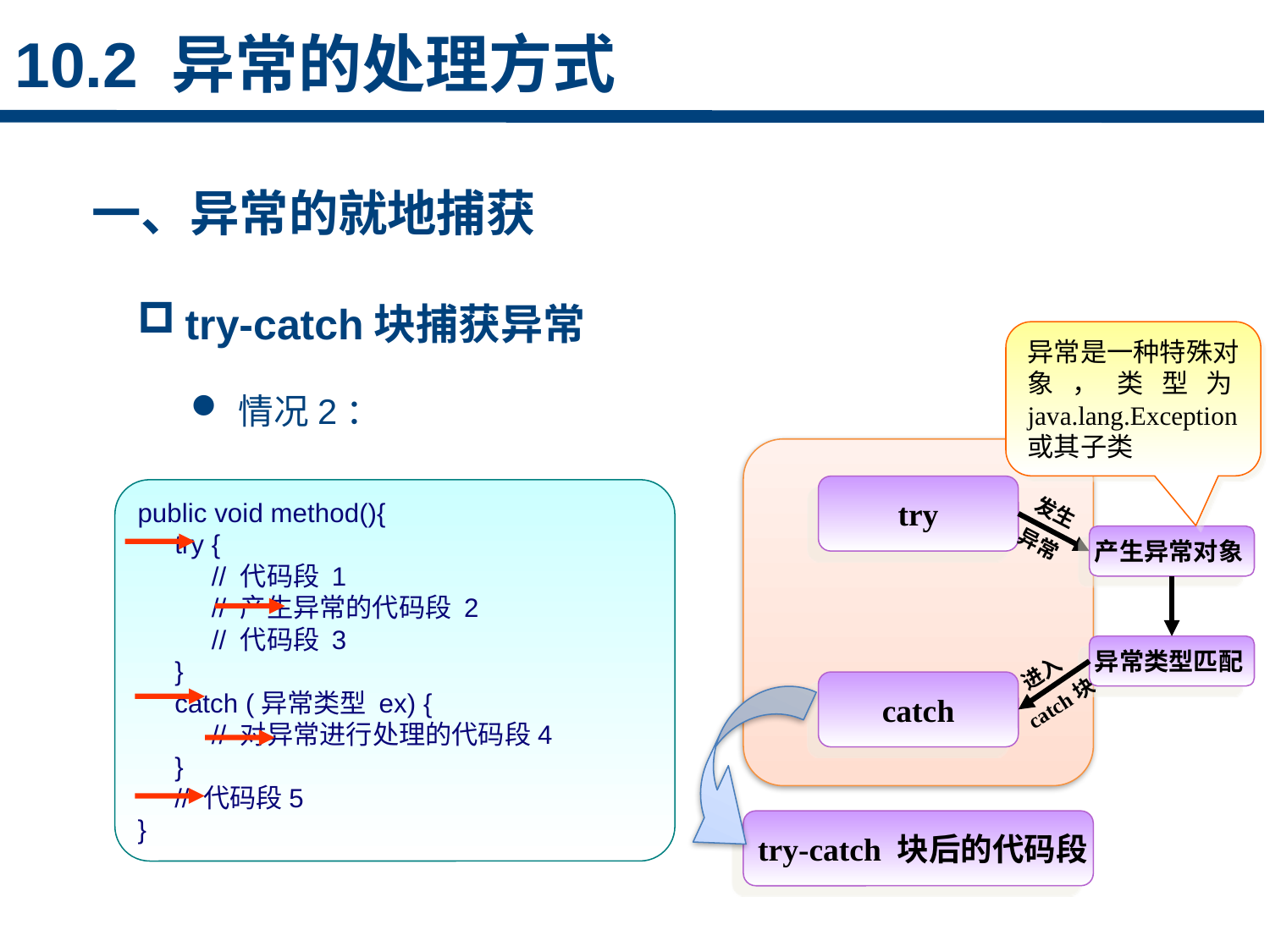

10.2 异常的处理方式
一、异常的就地捕获
try-catch块捕获异常
点击添加文本
异常是一种特殊对象，类型为java.lang.Exception或其子类
情况2：
点击添加文本

try
public void method(){
     try {
          // 代码段 1
          // 产生异常的代码段 2
          // 代码段 3
     }
     catch (异常类型 ex) {
          // 对异常进行处理的代码段4
     }
     // 代码段5
}
发生
异常
产生异常对象

点击添加文本

异常类型匹配
进入
catch块

catch

点击添加文本

 try-catch 块后的代码段